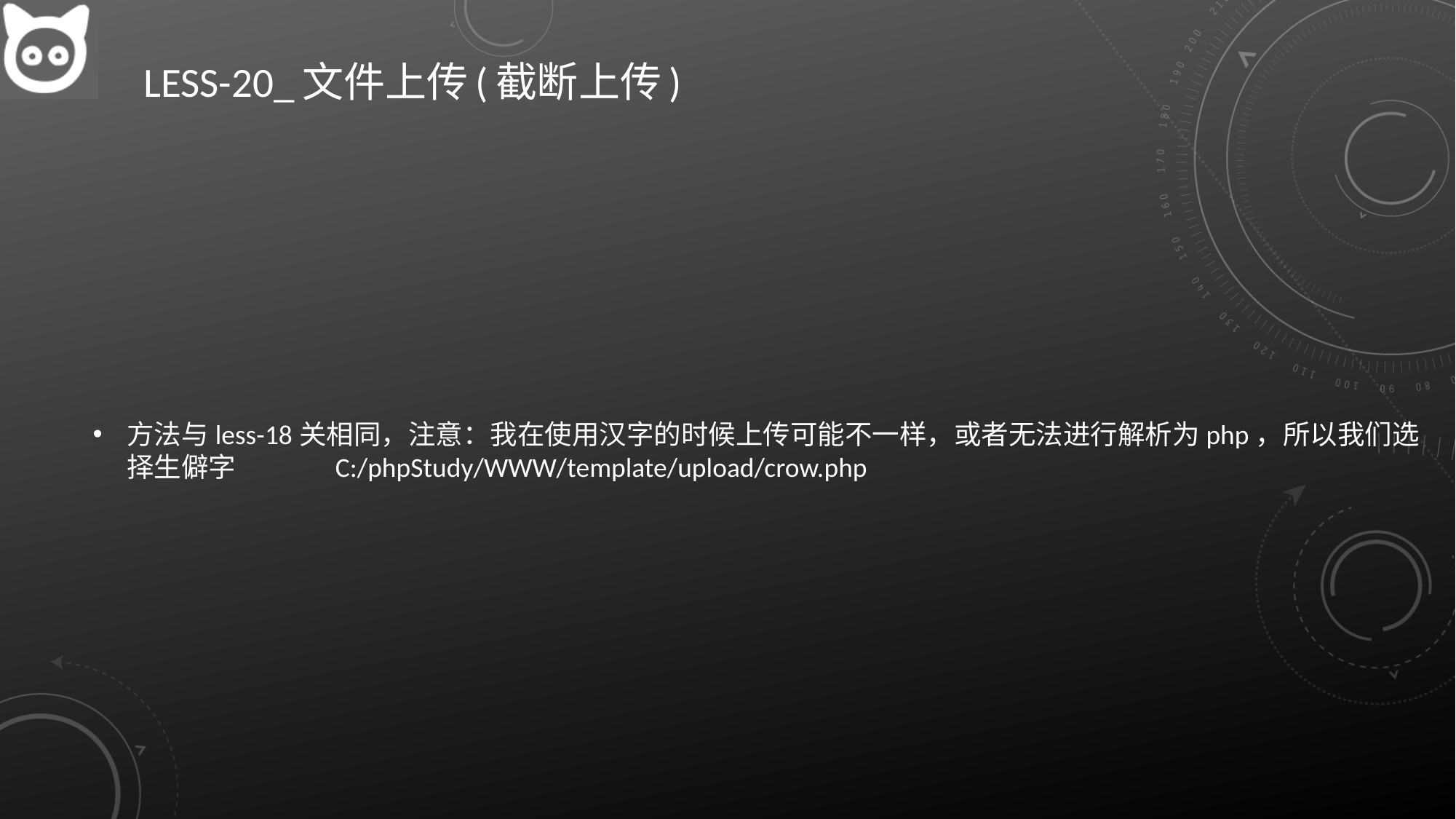

# Less-20_文件上传(截断上传)
方法与less-18关相同，注意：我在使用汉字的时候上传可能不一样，或者无法进行解析为php，所以我们选择生僻字               C:/phpStudy/WWW/template/upload/crow.php